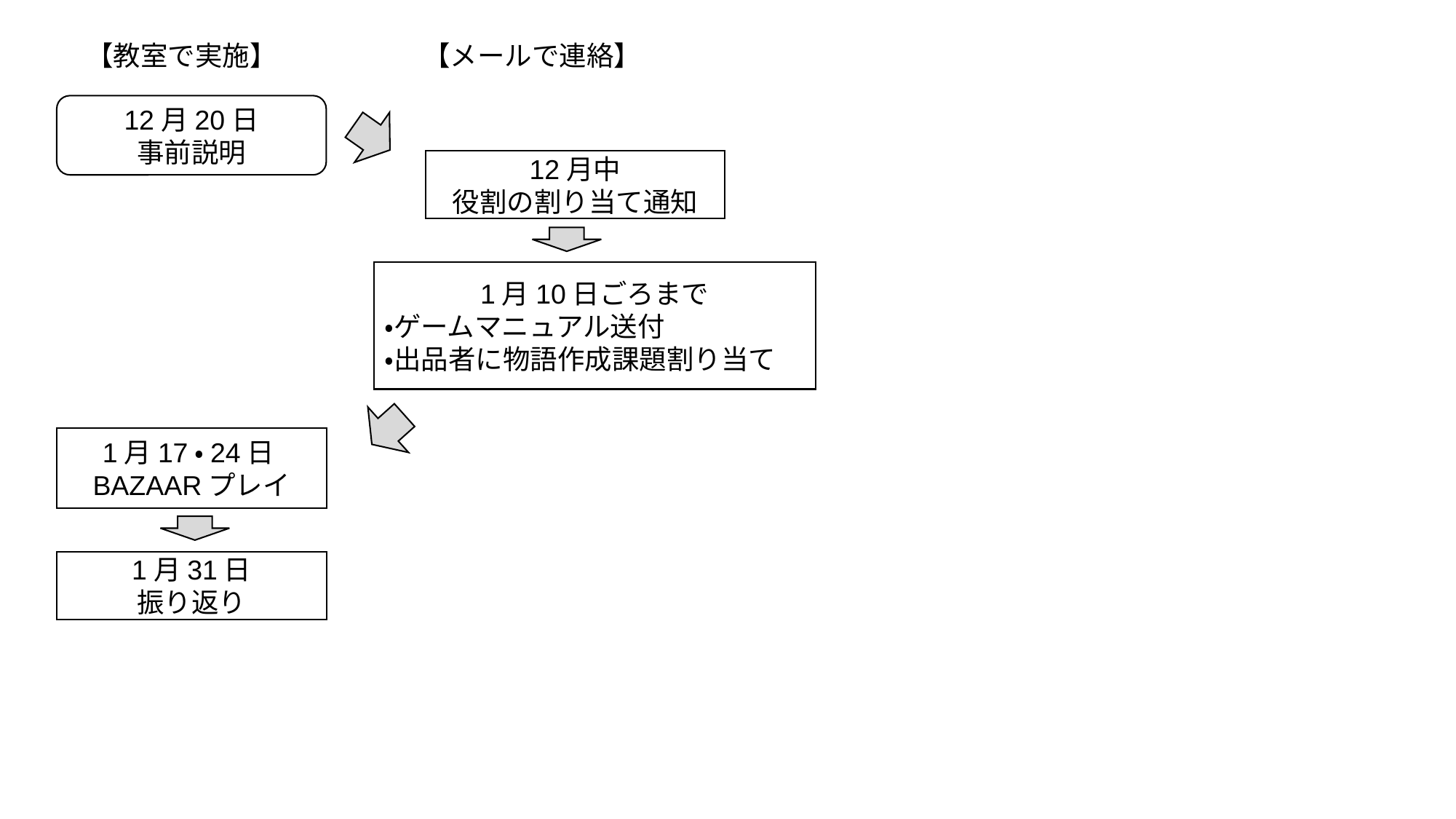

【メールで連絡】
【教室で実施】
12月20日
事前説明

12月中
役割の割り当て通知

1月10日ごろまで
・ゲームマニュアル送付
・出品者に物語作成課題割り当て

1月17・24日
BAZAARプレイ

1月31日
振り返り